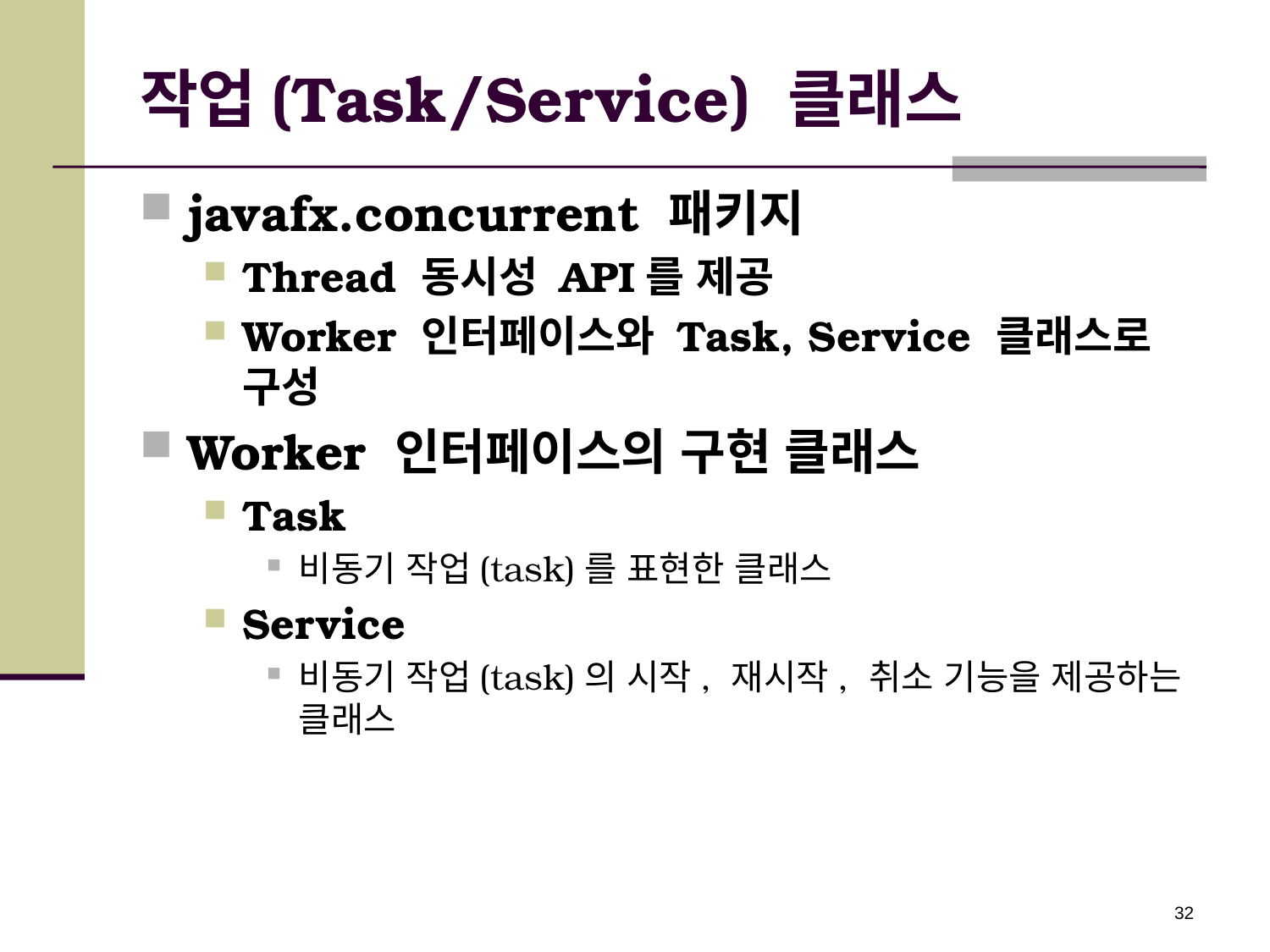

# 작업(Task/Service) 클래스
javafx.concurrent 패키지
Thread 동시성 API를 제공
Worker 인터페이스와 Task, Service 클래스로 구성
Worker 인터페이스의 구현 클래스
Task
비동기 작업(task)를 표현한 클래스
Service
비동기 작업(task)의 시작, 재시작, 취소 기능을 제공하는 클래스
32